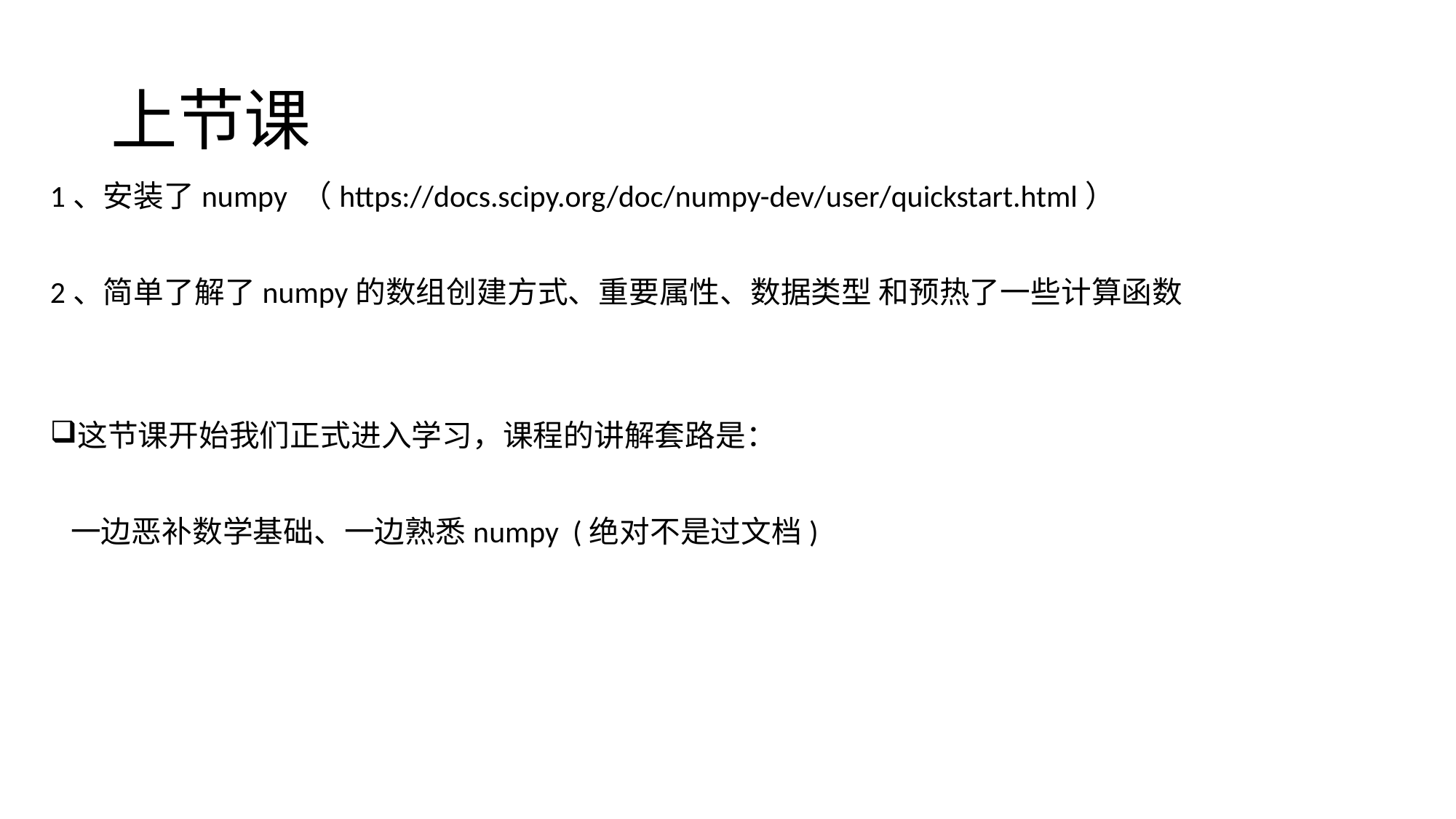

# 上节课
1、安装了numpy （https://docs.scipy.org/doc/numpy-dev/user/quickstart.html）

2、简单了解了numpy的数组创建方式、重要属性、数据类型 和预热了一些计算函数

这节课开始我们正式进入学习，课程的讲解套路是：

  一边恶补数学基础、一边熟悉numpy  (绝对不是过文档)